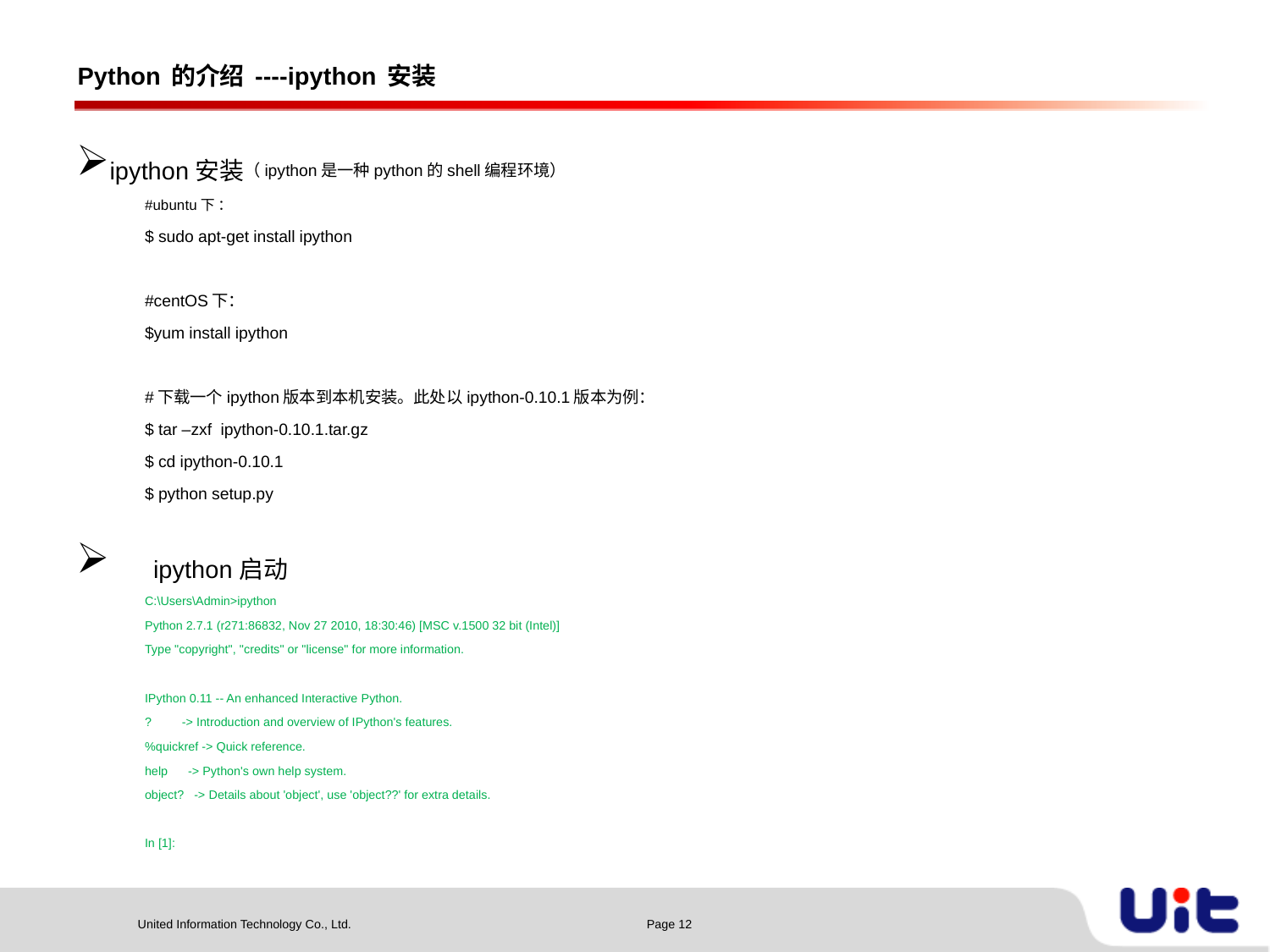

Python的介绍----ipython安装
ipython安装（ipython是一种python的shell编程环境）
#ubuntu下 ：
$ sudo apt-get install ipython

#centOS下：
$yum install ipython

#下载一个ipython版本到本机安装。此处以ipython-0.10.1版本为例：
$ tar –zxf  ipython-0.10.1.tar.gz
$ cd ipython-0.10.1
$ python setup.py

ipython启动
C:\Users\Admin>ipython
Python 2.7.1 (r271:86832, Nov 27 2010, 18:30:46) [MSC v.1500 32 bit (Intel)]
Type "copyright", "credits" or "license" for more information.

IPython 0.11 -- An enhanced Interactive Python.
?         -> Introduction and overview of IPython's features.
%quickref -> Quick reference.
help      -> Python's own help system.
object?   -> Details about 'object', use 'object??' for extra details.

In [1]:

Page 12